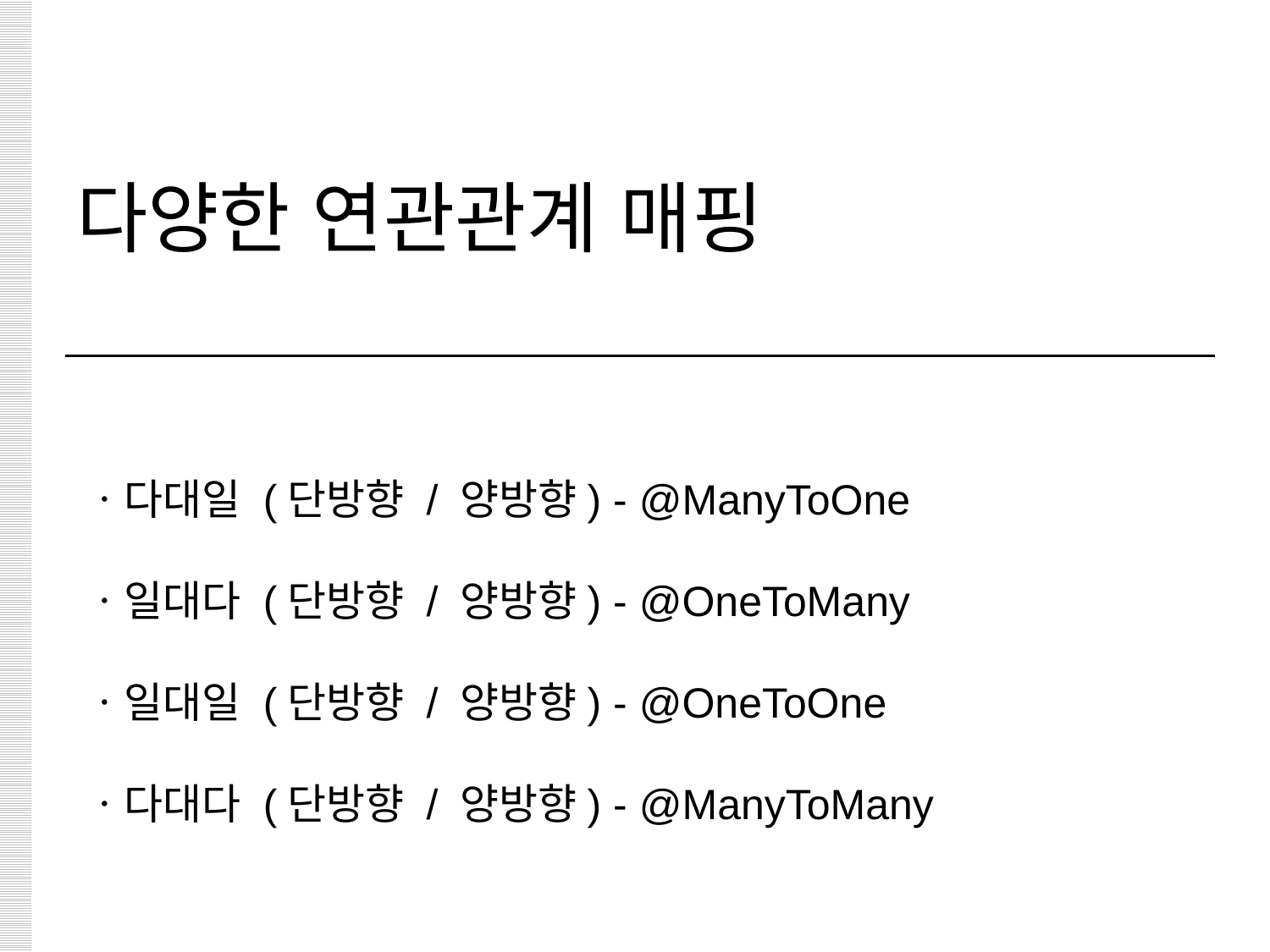

# 다양한 연관관계 매핑
ㆍ다대일 (단방향 / 양방향) - @ManyToOne
ㆍ일대다 (단방향 / 양방향) - @OneToMany
ㆍ일대일 (단방향 / 양방향) - @OneToOne
ㆍ다대다 (단방향 / 양방향) - @ManyToMany